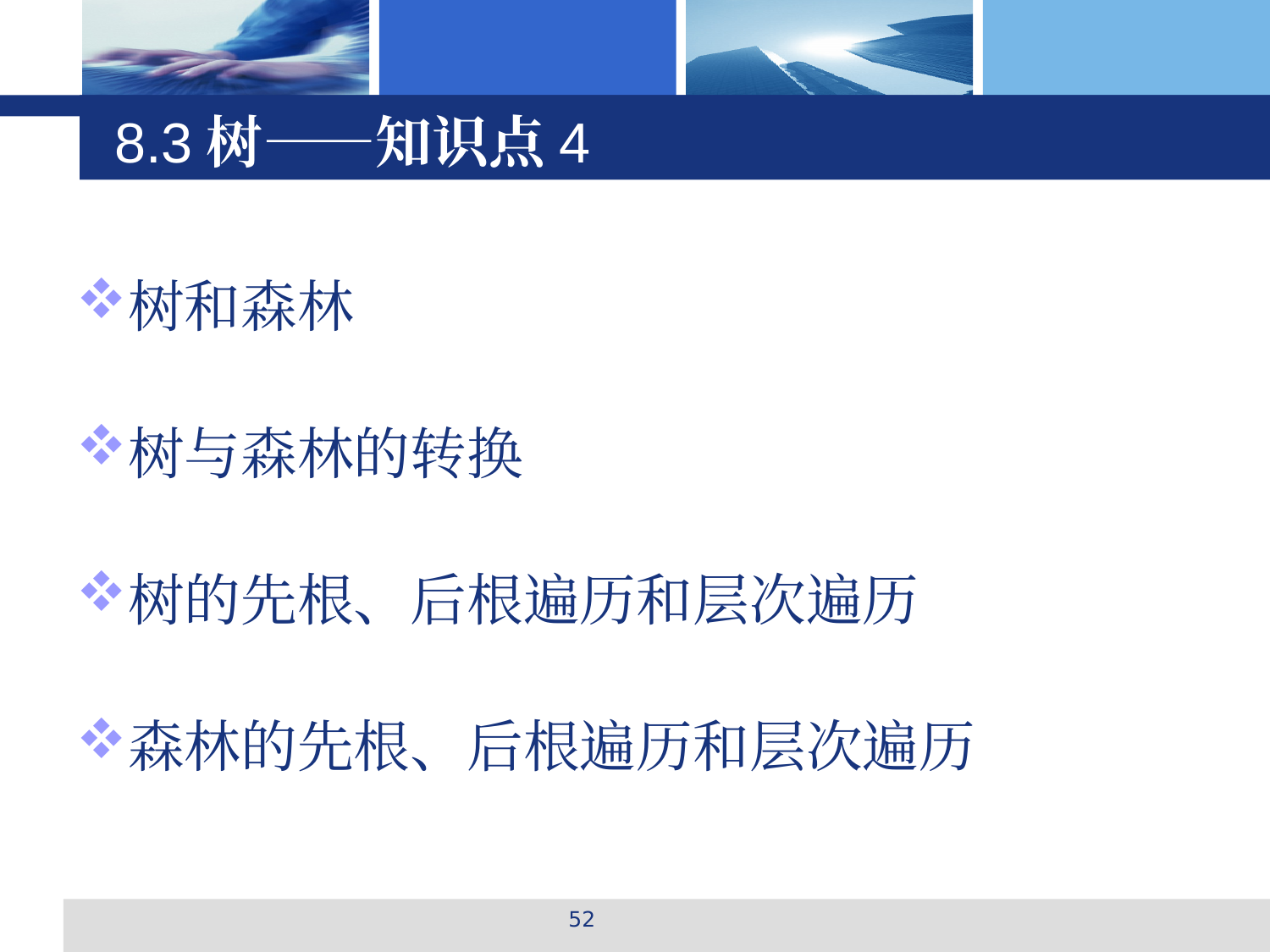

# 8.3树——知识点4
树和森林
树与森林的转换
树的先根、后根遍历和层次遍历
森林的先根、后根遍历和层次遍历
52